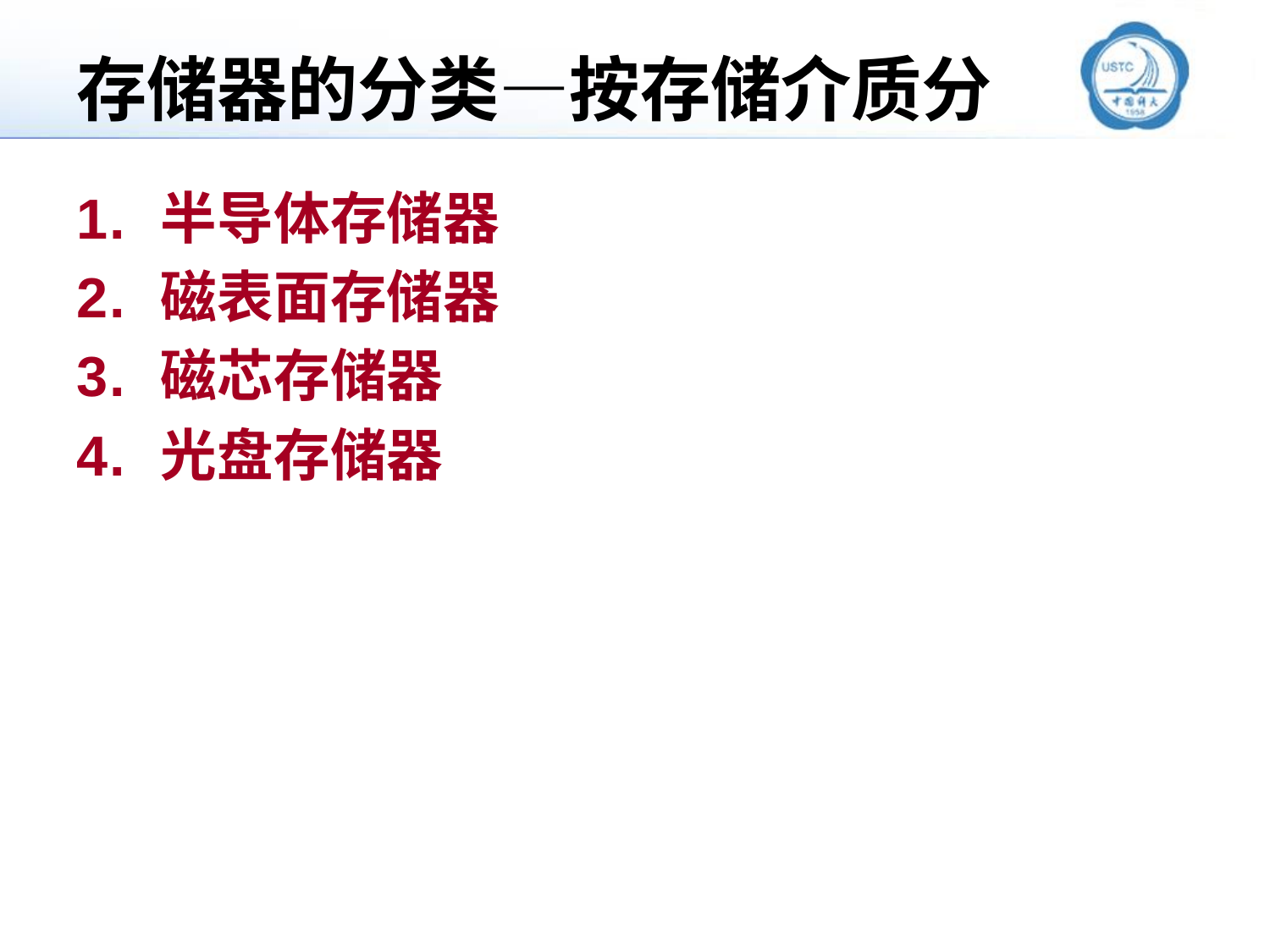

# 存储器的分类—按存储介质分
半导体存储器
磁表面存储器
磁芯存储器
光盘存储器